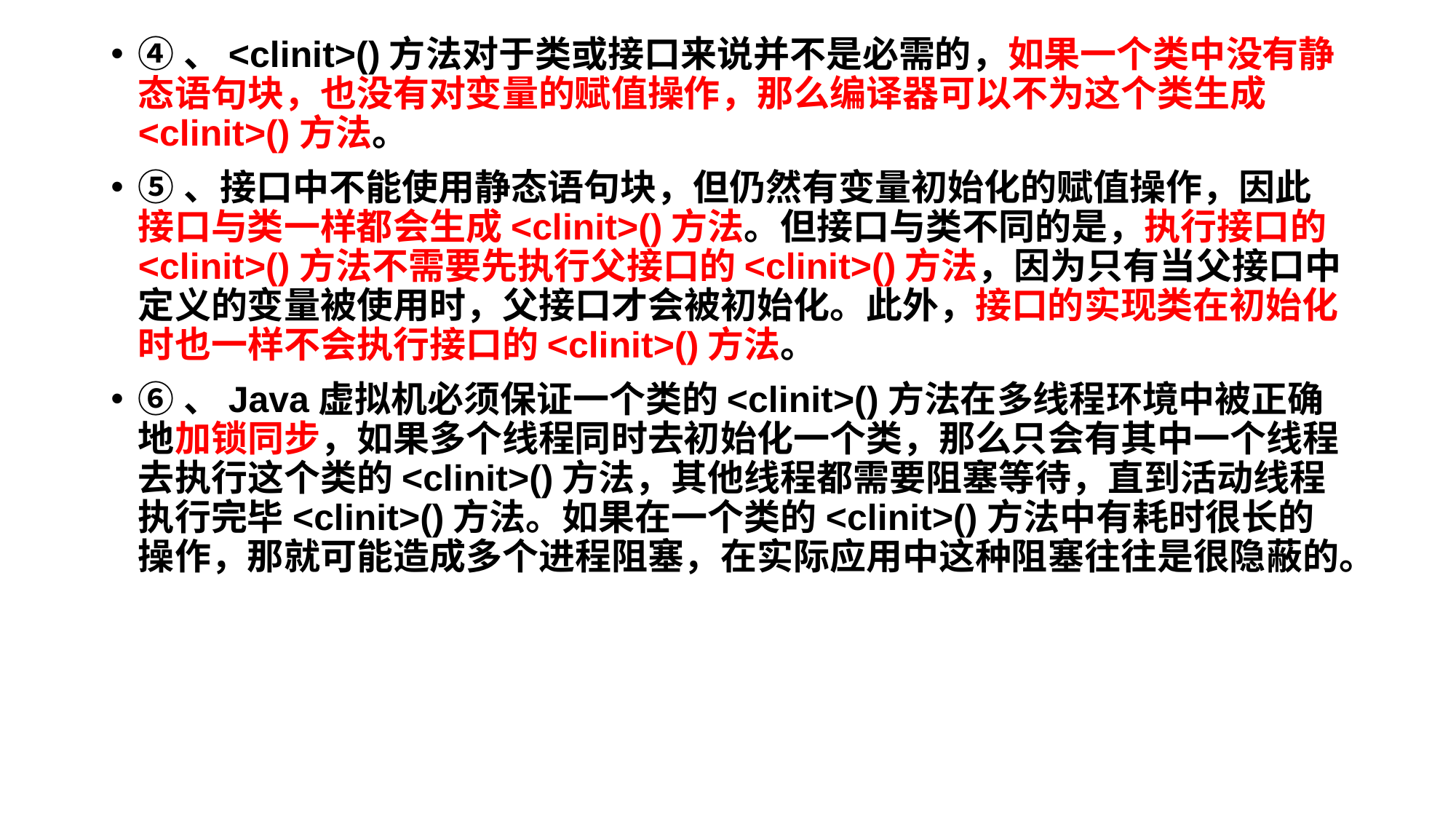

④、<clinit>()方法对于类或接口来说并不是必需的，如果一个类中没有静态语句块，也没有对变量的赋值操作，那么编译器可以不为这个类生成<clinit>()方法。
⑤、接口中不能使用静态语句块，但仍然有变量初始化的赋值操作，因此接口与类一样都会生成<clinit>()方法。但接口与类不同的是，执行接口的<clinit>()方法不需要先执行父接口的<clinit>()方法，因为只有当父接口中定义的变量被使用时，父接口才会被初始化。此外，接口的实现类在初始化时也一样不会执行接口的<clinit>()方法。
⑥、Java虚拟机必须保证一个类的<clinit>()方法在多线程环境中被正确地加锁同步，如果多个线程同时去初始化一个类，那么只会有其中一个线程去执行这个类的<clinit>()方法，其他线程都需要阻塞等待，直到活动线程执行完毕<clinit>()方法。如果在一个类的<clinit>()方法中有耗时很长的操作，那就可能造成多个进程阻塞，在实际应用中这种阻塞往往是很隐蔽的。